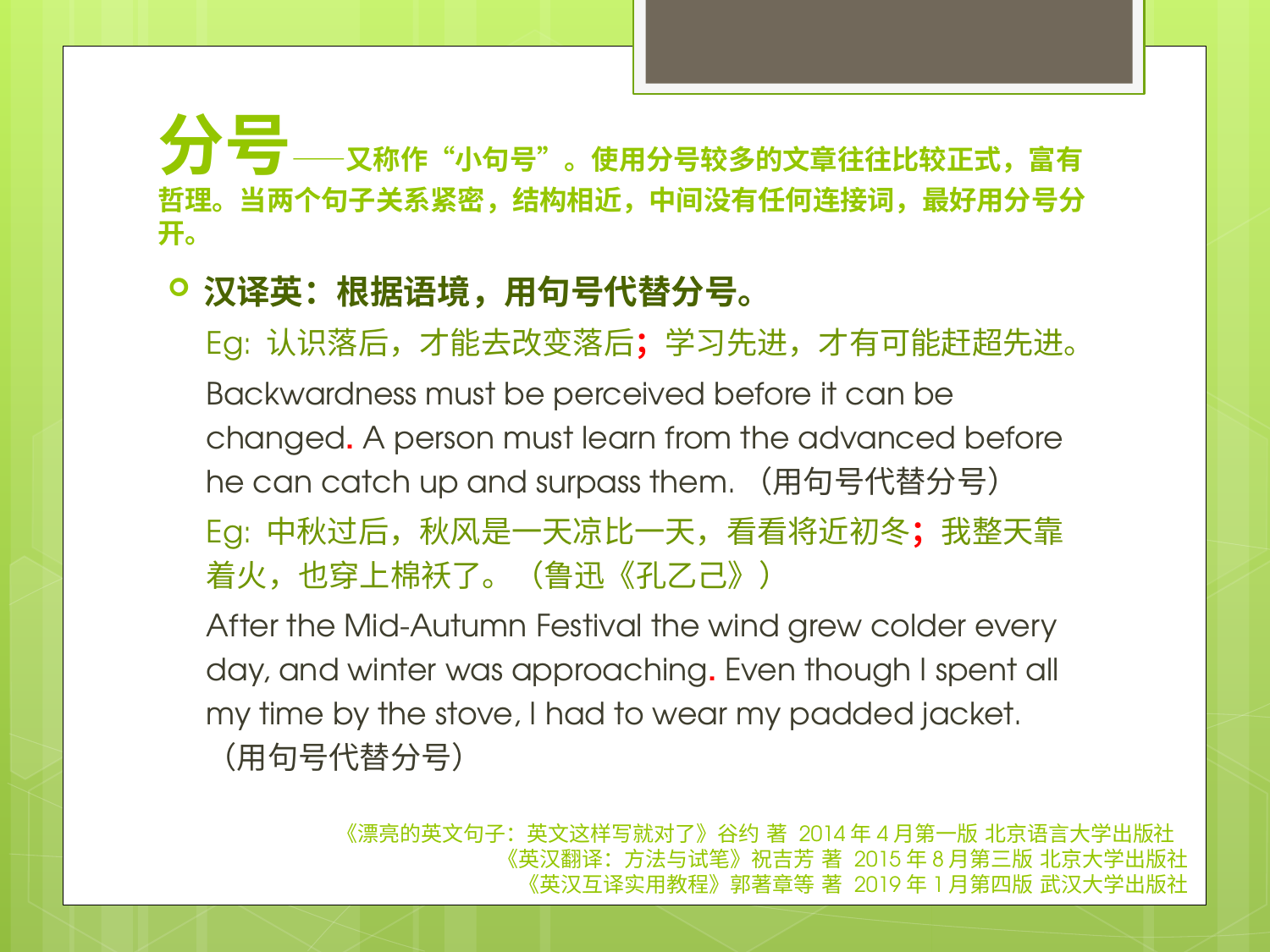

# 分号——又称作“小句号”。使用分号较多的文章往往比较正式，富有哲理。当两个句子关系紧密，结构相近，中间没有任何连接词，最好用分号分开。
汉译英：根据语境，用句号代替分号。
Eg: 认识落后，才能去改变落后；学习先进，才有可能赶超先进。
Backwardness must be perceived before it can be changed. A person must learn from the advanced before he can catch up and surpass them.（用句号代替分号）
Eg: 中秋过后，秋风是一天凉比一天，看看将近初冬；我整天靠着火，也穿上棉袄了。（鲁迅《孔乙己》）
After the Mid-Autumn Festival the wind grew colder every day, and winter was approaching. Even though I spent all my time by the stove, I had to wear my padded jacket. （用句号代替分号）

《漂亮的英文句子：英文这样写就对了》谷约 著 2014年4月第一版 北京语言大学出版社
《英汉翻译：方法与试笔》祝吉芳 著 2015年8月第三版 北京大学出版社
《英汉互译实用教程》郭著章等 著 2019年1月第四版 武汉大学出版社